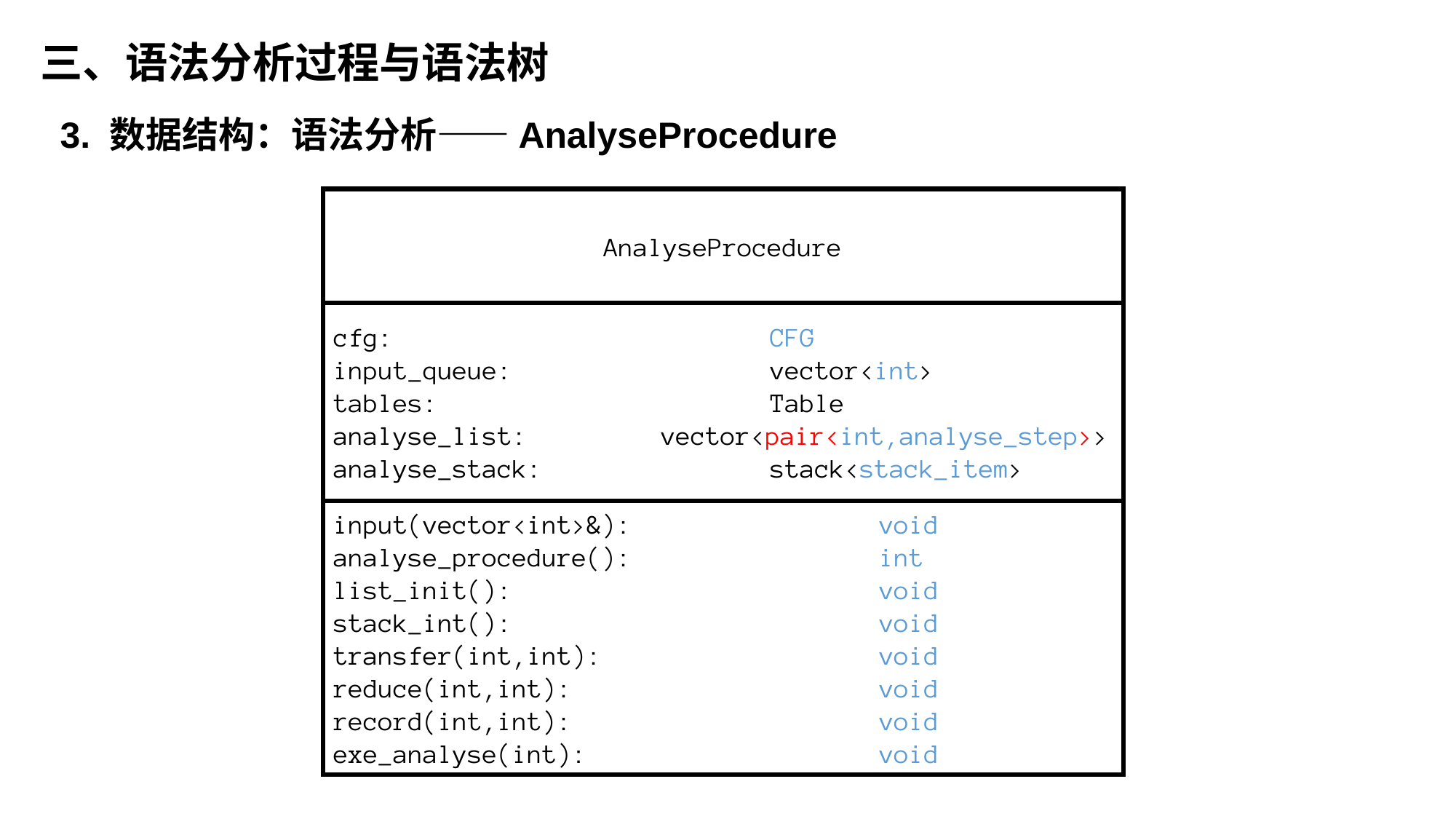

三、语法分析过程与语法树
3. 数据结构：语法分析——AnalyseProcedure
AnalyseProcedure
cfg: 				CFG
input_queue: 			vector<int>
tables: 			Table
analyse_list: 		vector<pair<int,analyse_step>>
analyse_stack:			stack<stack_item>
input(vector<int>&): 			void
analyse_procedure():			int
list_init():				void
stack_int():				void
transfer(int,int): 			void
reduce(int,int):			void
record(int,int):			void
exe_analyse(int):			void